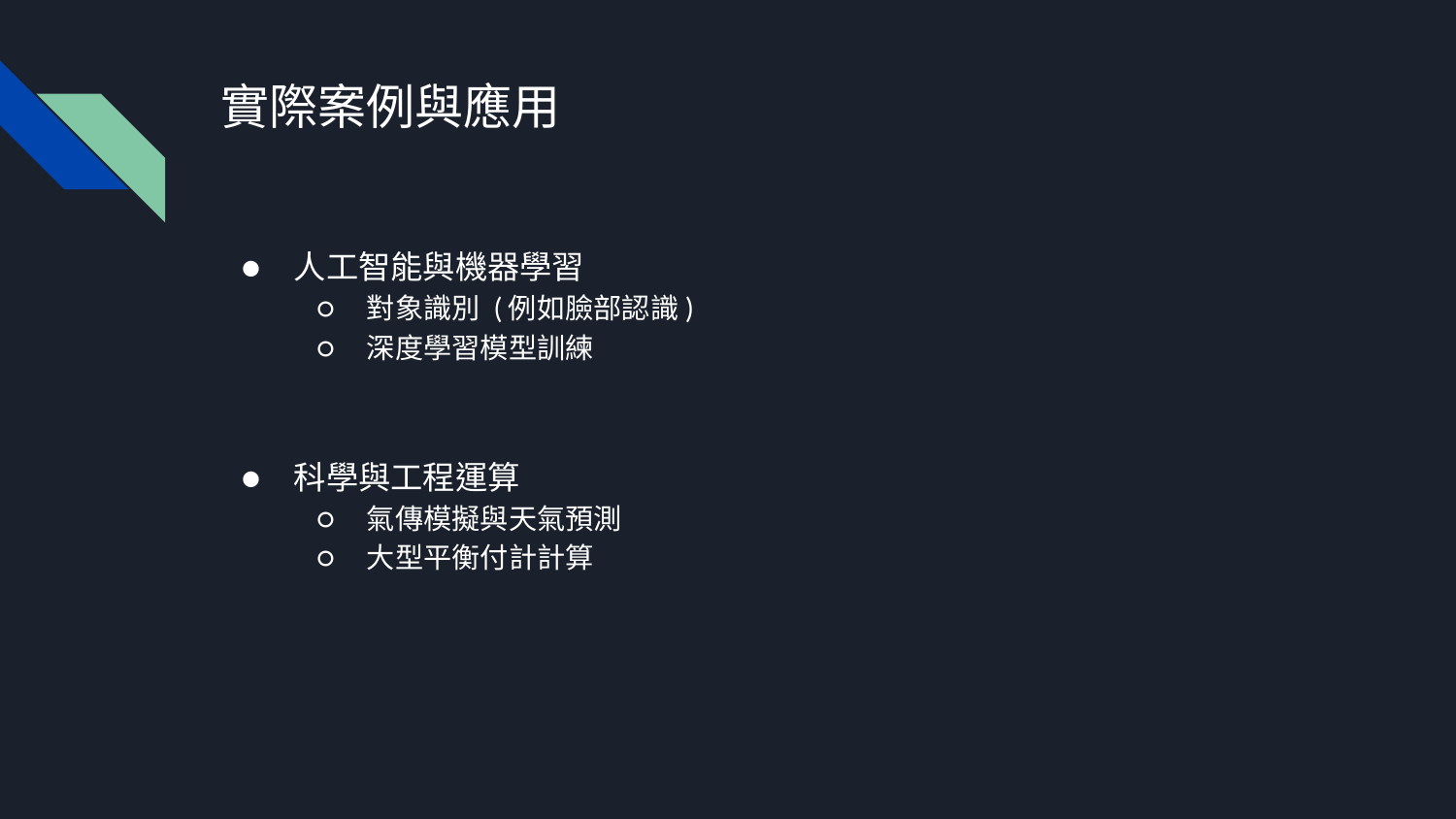

# 實際案例與應用
人工智能與機器學習
對象識別 (例如臉部認識)
深度學習模型訓練

科學與工程運算
氣傳模擬與天氣預測
大型平衡付計計算